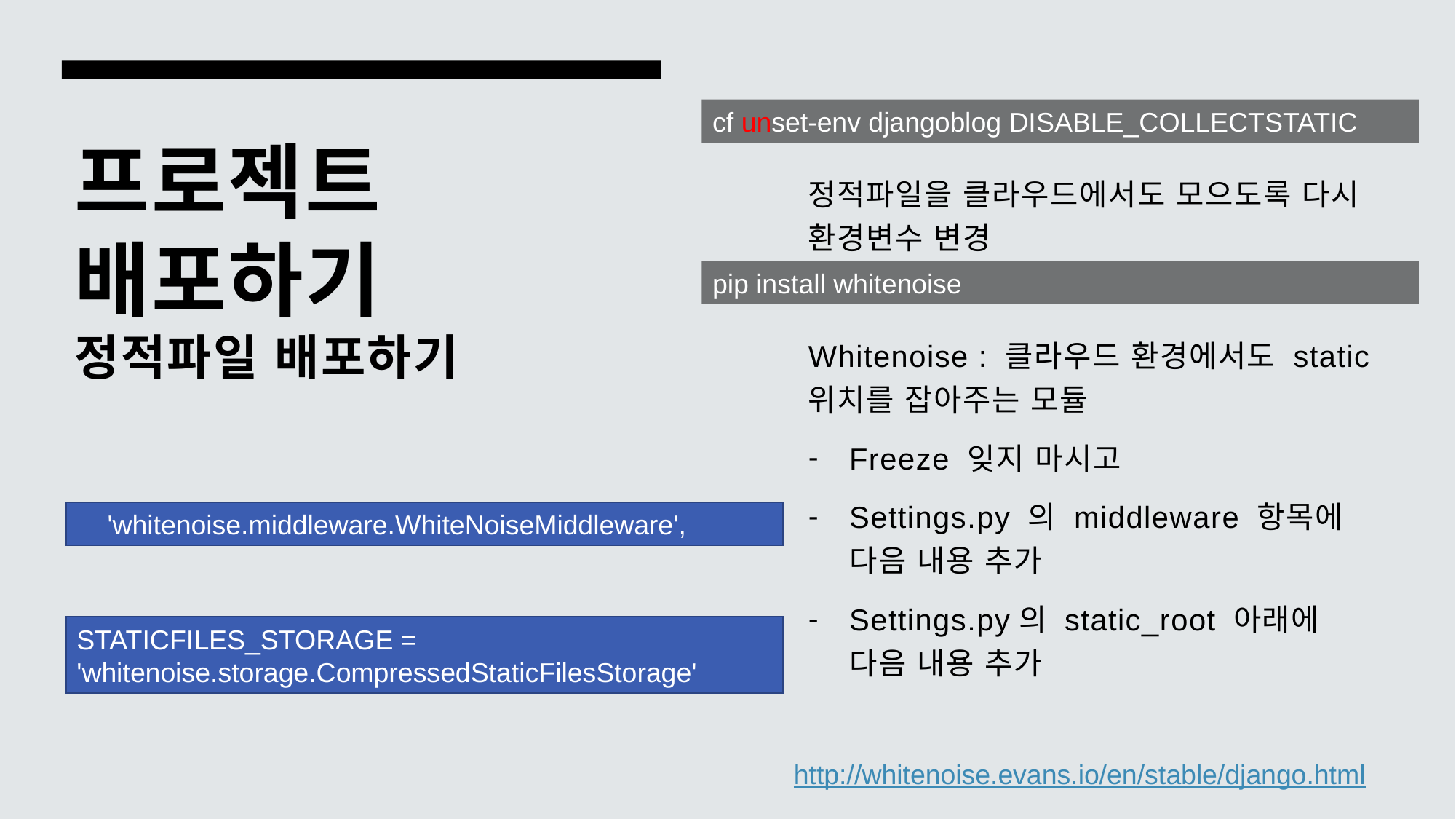

cf unset-env djangoblog DISABLE_COLLECTSTATIC
# 프로젝트 배포하기 정적파일 배포하기
정적파일을 클라우드에서도 모으도록 다시 환경변수 변경

Whitenoise : 클라우드 환경에서도 static 위치를 잡아주는 모듈
Freeze 잊지 마시고
Settings.py 의 middleware 항목에 다음 내용 추가
Settings.py의 static_root 아래에 다음 내용 추가
pip install whitenoise
    'whitenoise.middleware.WhiteNoiseMiddleware',
STATICFILES_STORAGE = 'whitenoise.storage.CompressedStaticFilesStorage'
http://whitenoise.evans.io/en/stable/django.html